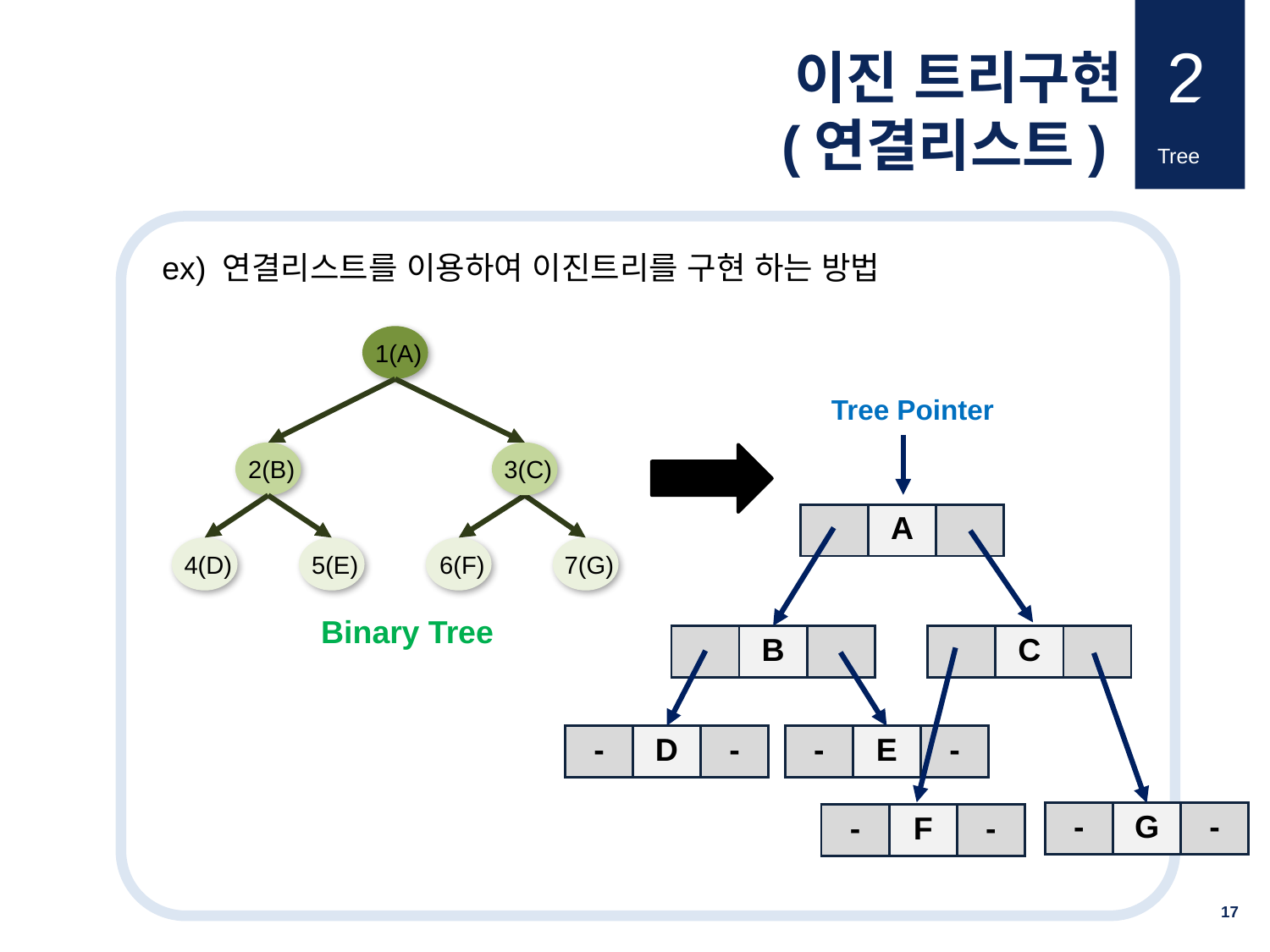

2

이진 트리구현
(연결리스트)
Tree

     ex) 연결리스트를 이용하여 이진트리를 구현 하는 방법
 1(A)
Tree Pointer
 2(B)
 3(C)

|  | A |  |
| --- | --- | --- |
 4(D)
 5(E)
 6(F)
 7(G)
Binary Tree
|  | B |  |
| --- | --- | --- |
|  | C |  |
| --- | --- | --- |
| - | D | - |
| --- | --- | --- |
| - | E | - |
| --- | --- | --- |
| - | G | - |
| --- | --- | --- |
| - | F | - |
| --- | --- | --- |
17